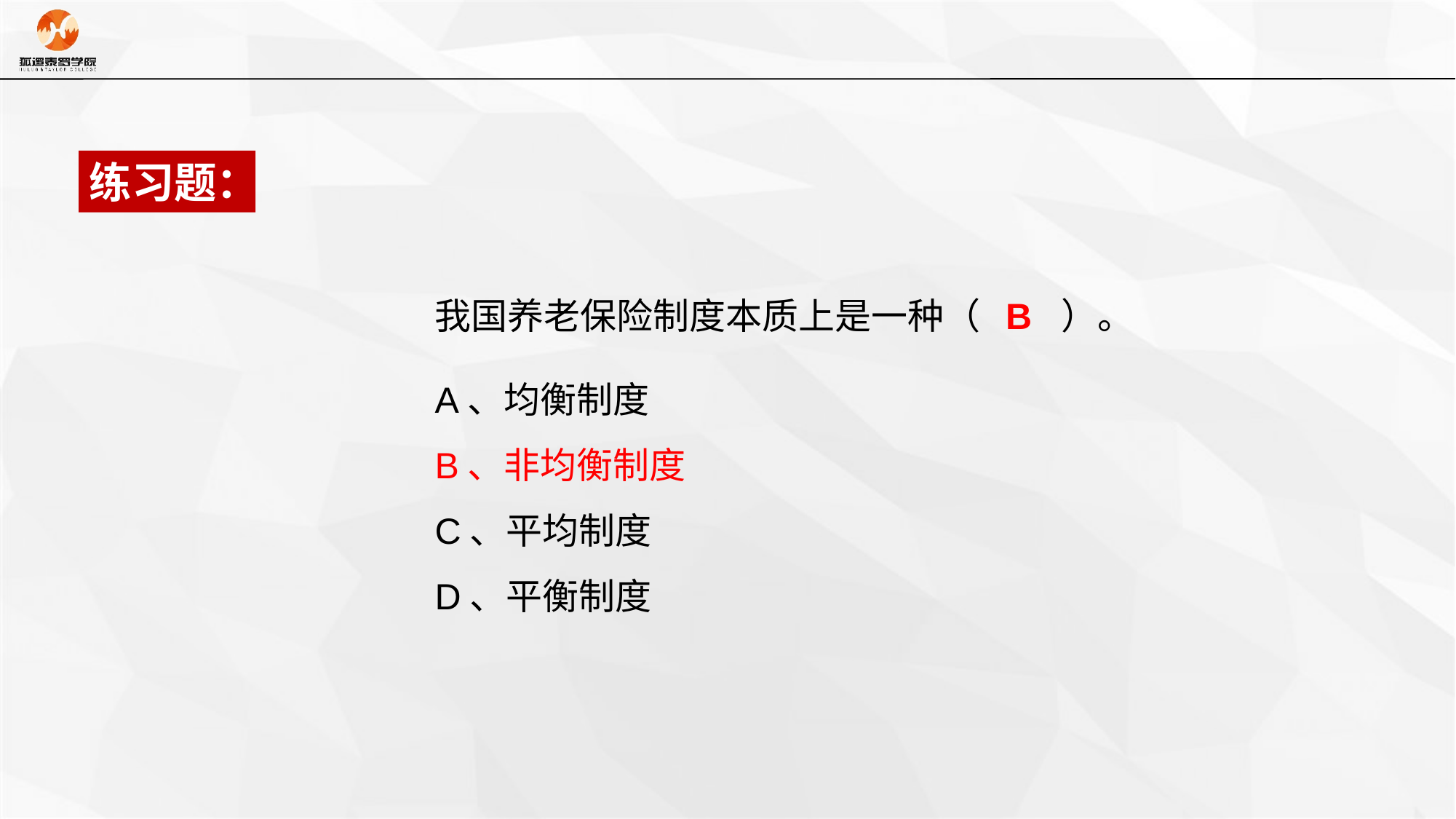

练习题：
我国养老保险制度本质上是一种（  B  ）。
A、均衡制度
B、非均衡制度
C、平均制度
D、平衡制度